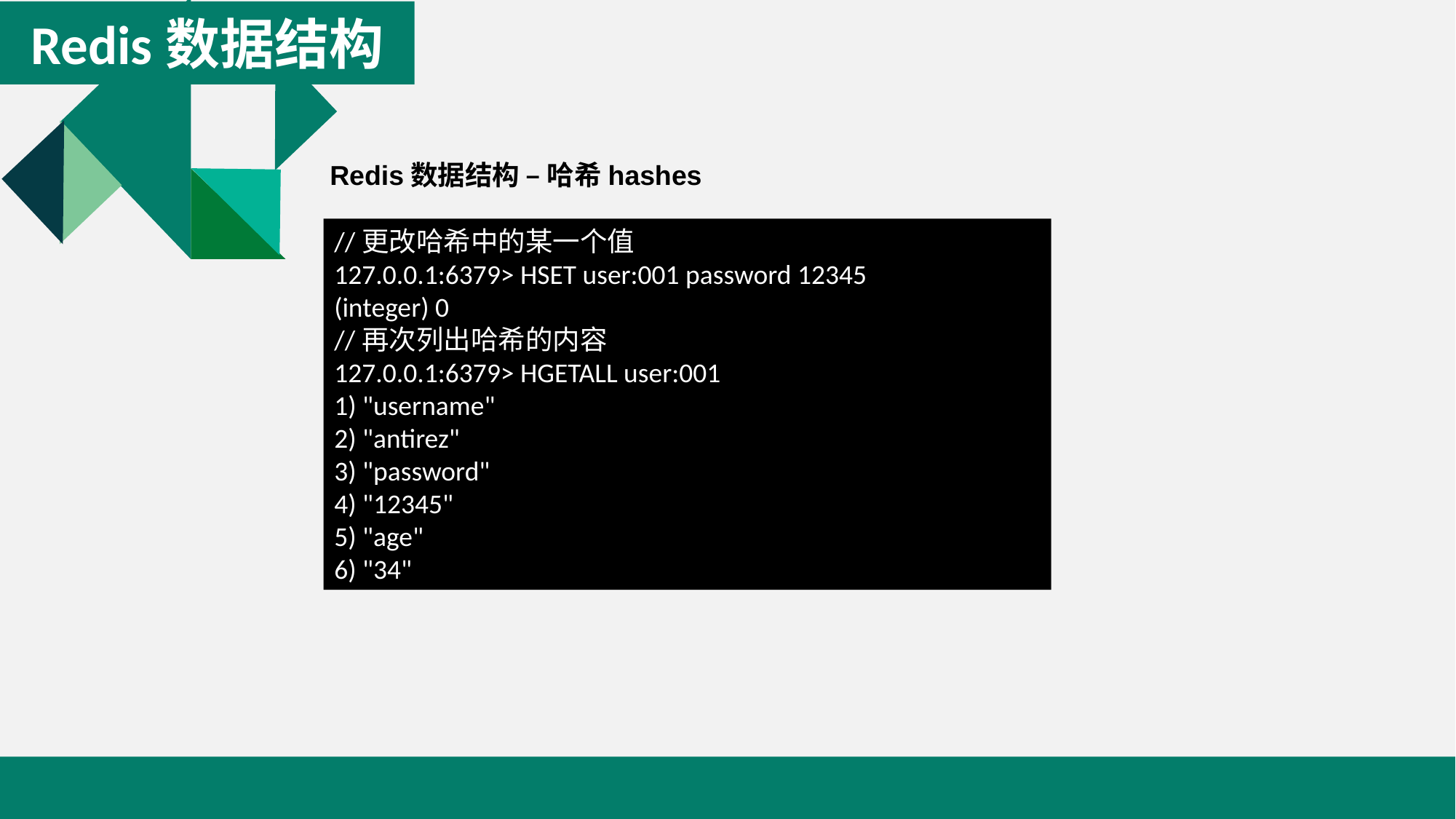

Redis数据结构
Redis数据结构 – 哈希hashes
//更改哈希中的某一个值
127.0.0.1:6379> HSET user:001 password 12345
(integer) 0
//再次列出哈希的内容
127.0.0.1:6379> HGETALL user:001
1) "username"
2) "antirez"
3) "password"
4) "12345"
5) "age"
6) "34"